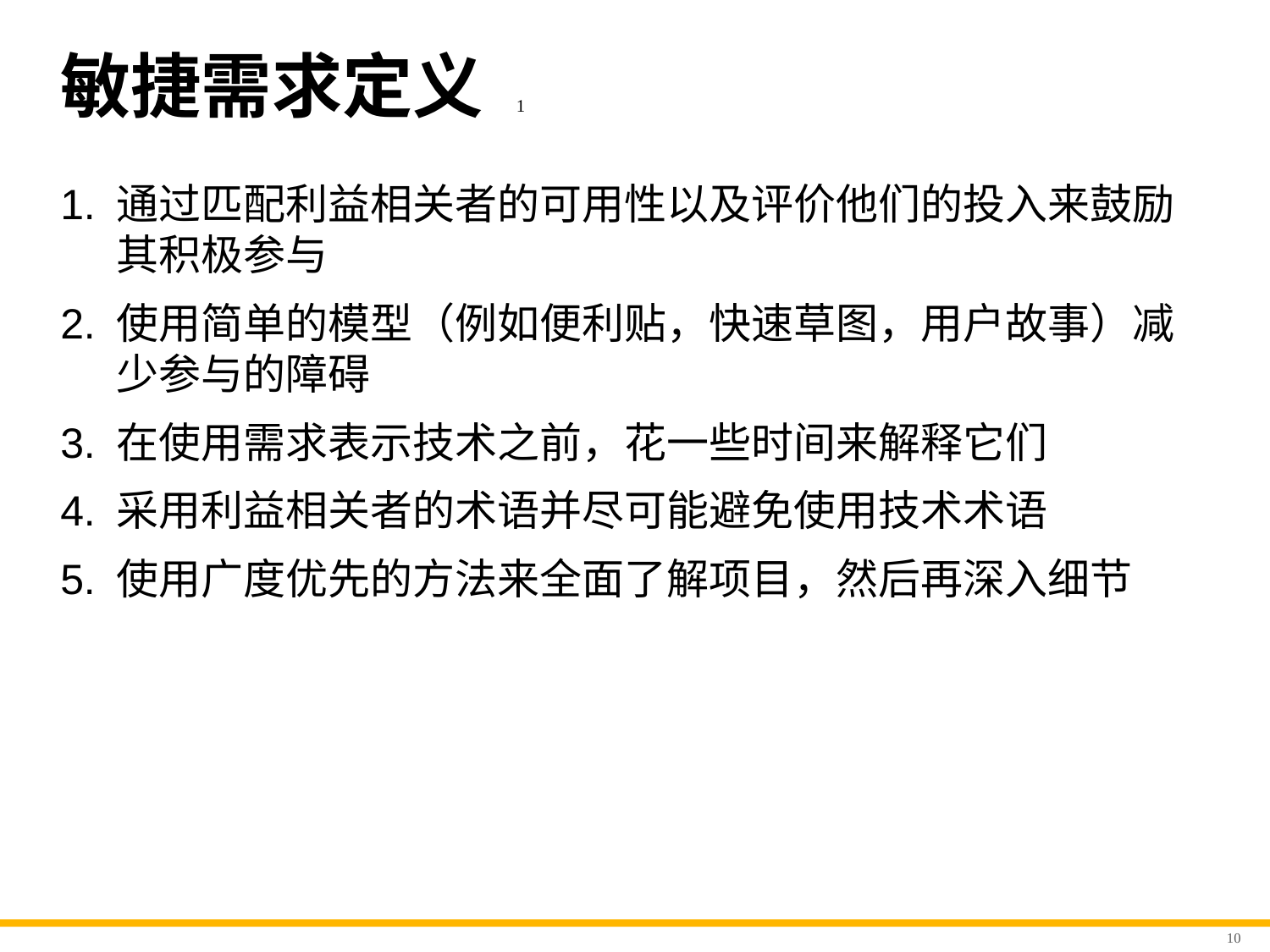

# 敏捷需求定义 1
通过匹配利益相关者的可用性以及评价他们的投入来鼓励其积极参与
使用简单的模型（例如便利贴，快速草图，用户故事）减少参与的障碍
在使用需求表示技术之前，花一些时间来解释它们
采用利益相关者的术语并尽可能避免使用技术术语
使用广度优先的方法来全面了解项目，然后再深入细节
10